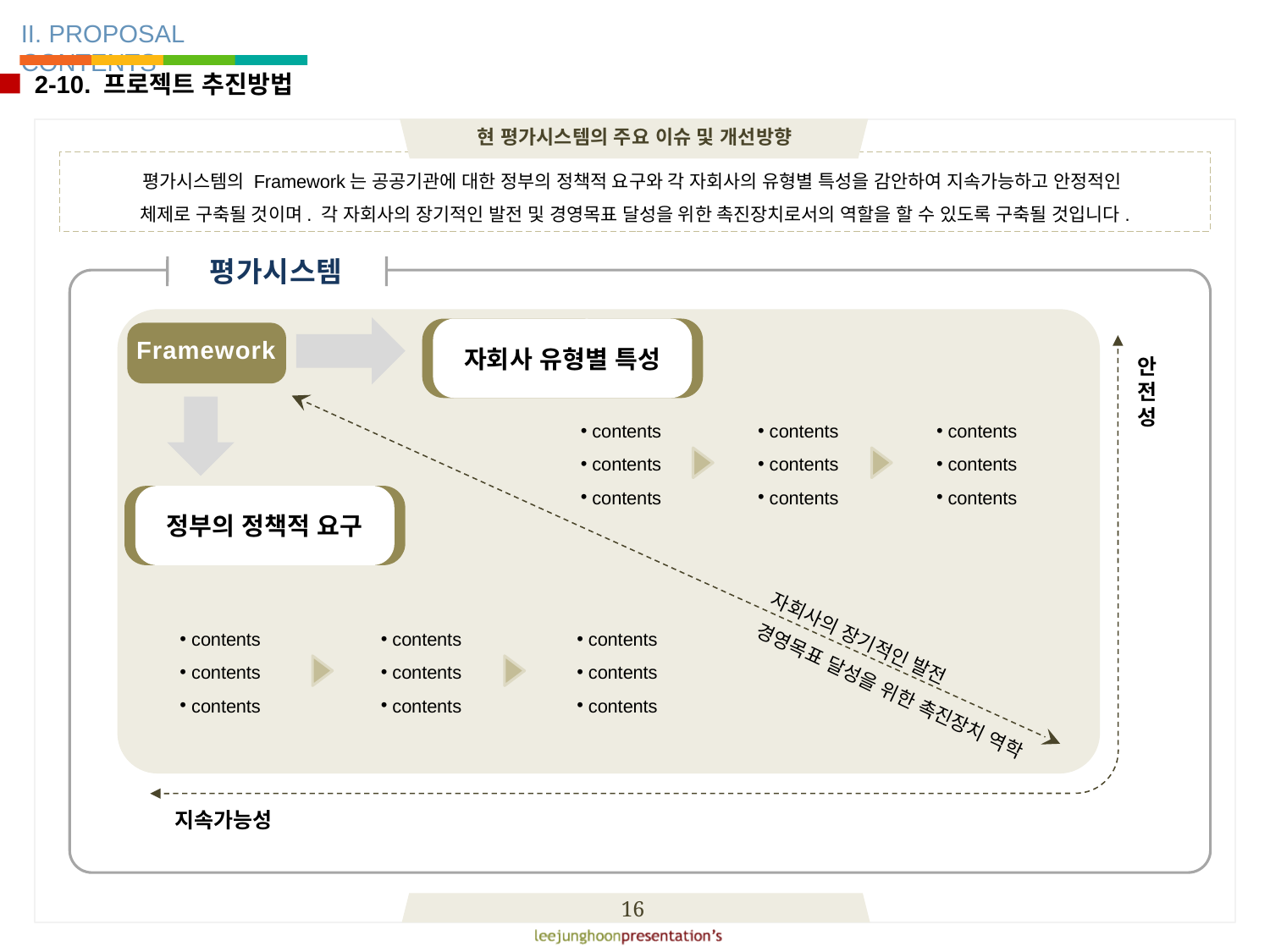

평가시스템

자회사 유형별 특성

Framework
안
전
성

 contents
 contents
 contents
 contents
 contents
 contents
 contents
 contents
 contents

정부의 정책적 요구
 contents
 contents
 contents
 contents
 contents
 contents
 contents
 contents
 contents
자회사의 장기적인 발전
경영목표 달성을 위한 촉진장치 역학

지속가능성